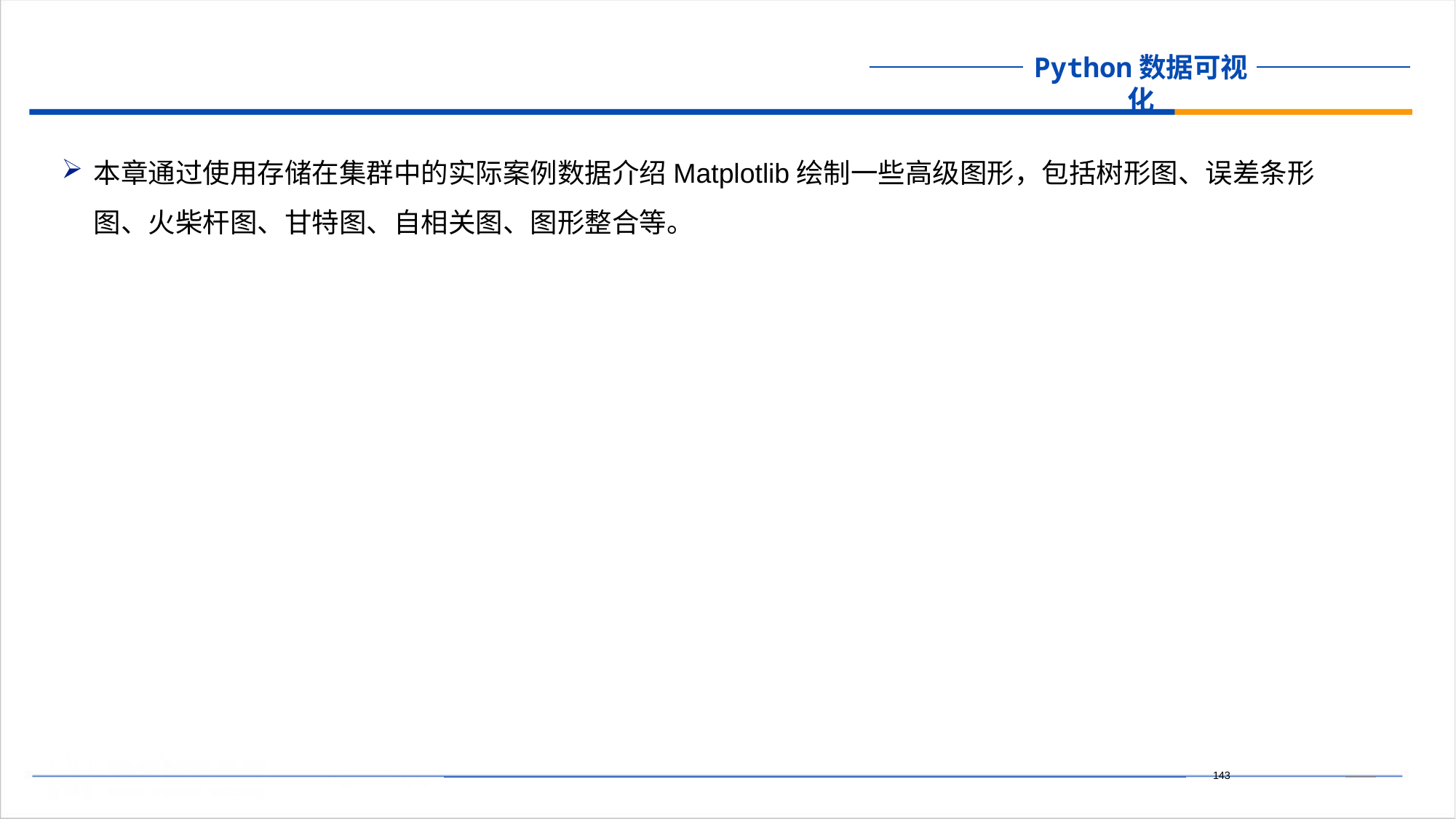

本章通过使用存储在集群中的实际案例数据介绍Matplotlib绘制一些高级图形，包括树形图、误差条形图、火柴杆图、甘特图、自相关图、图形整合等。